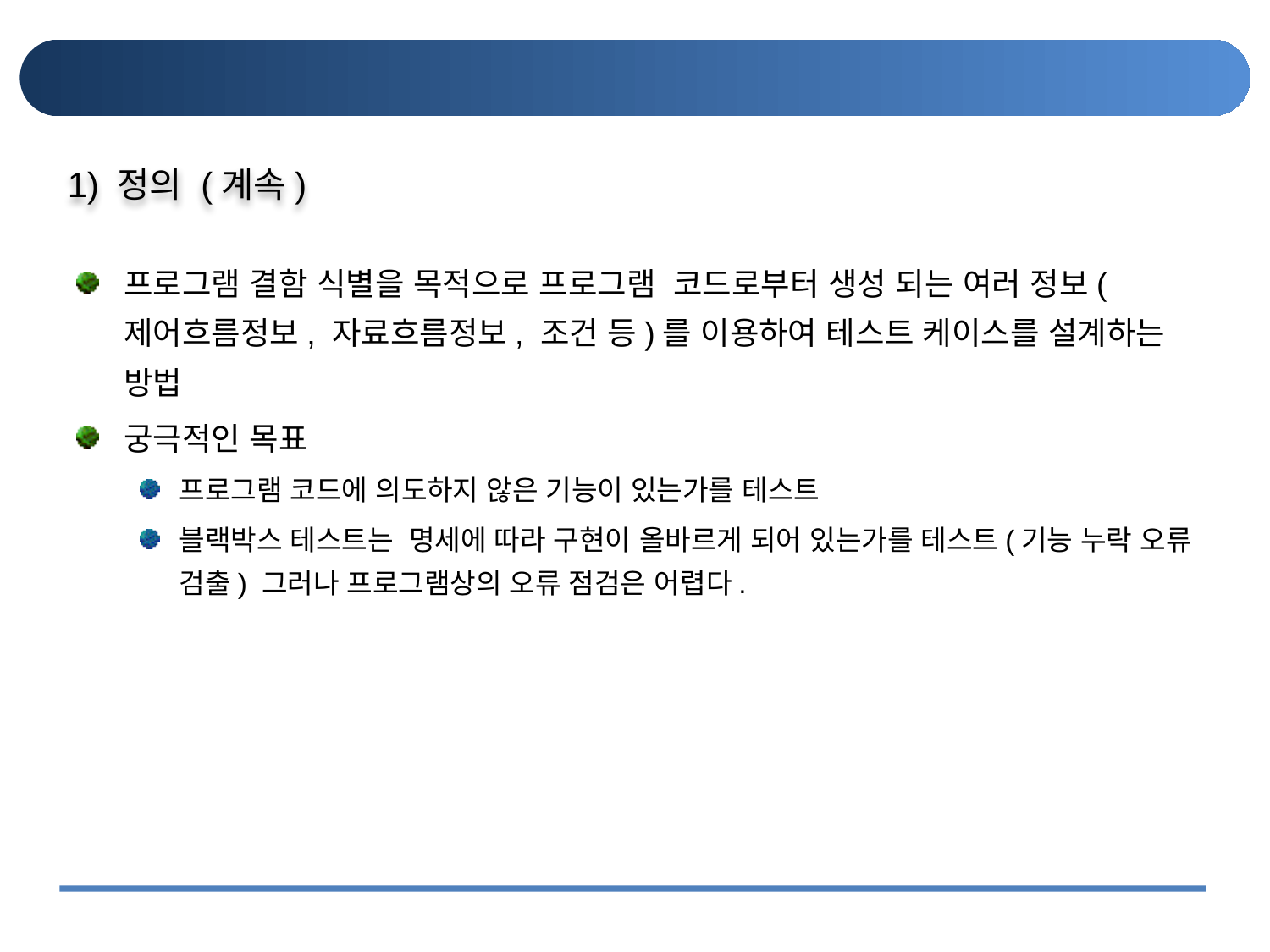

#
1) 정의 (계속)
프로그램 결함 식별을 목적으로 프로그램  코드로부터 생성 되는 여러 정보(제어흐름정보, 자료흐름정보, 조건 등)를 이용하여 테스트 케이스를 설계하는 방법
궁극적인 목표
프로그램 코드에 의도하지 않은 기능이 있는가를 테스트
블랙박스 테스트는  명세에 따라 구현이 올바르게 되어 있는가를 테스트(기능 누락 오류 검출) 그러나 프로그램상의 오류 점검은 어렵다.